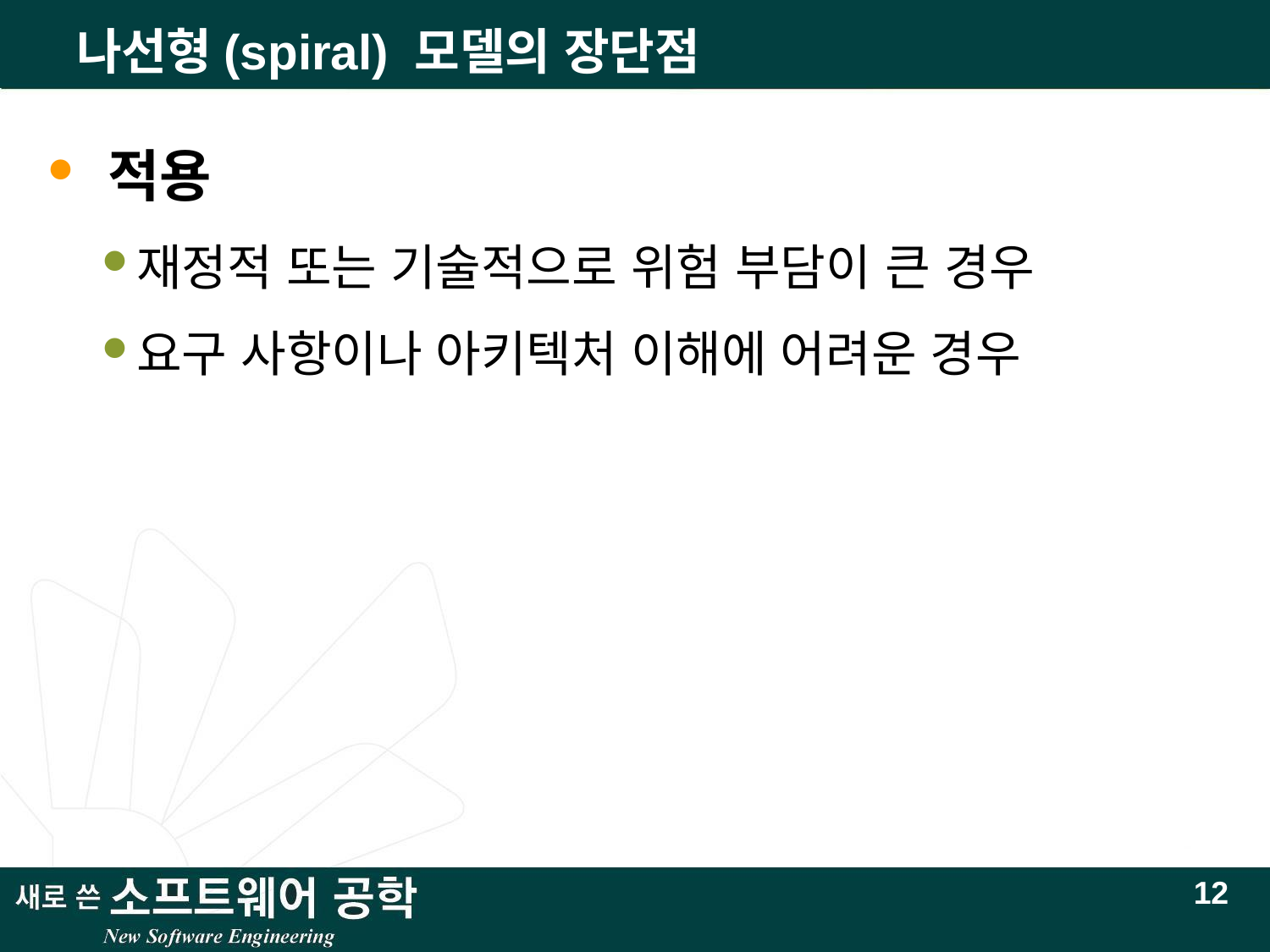

# 나선형(spiral) 모델의 장단점
 적용
재정적 또는 기술적으로 위험 부담이 큰 경우
요구 사항이나 아키텍처 이해에 어려운 경우